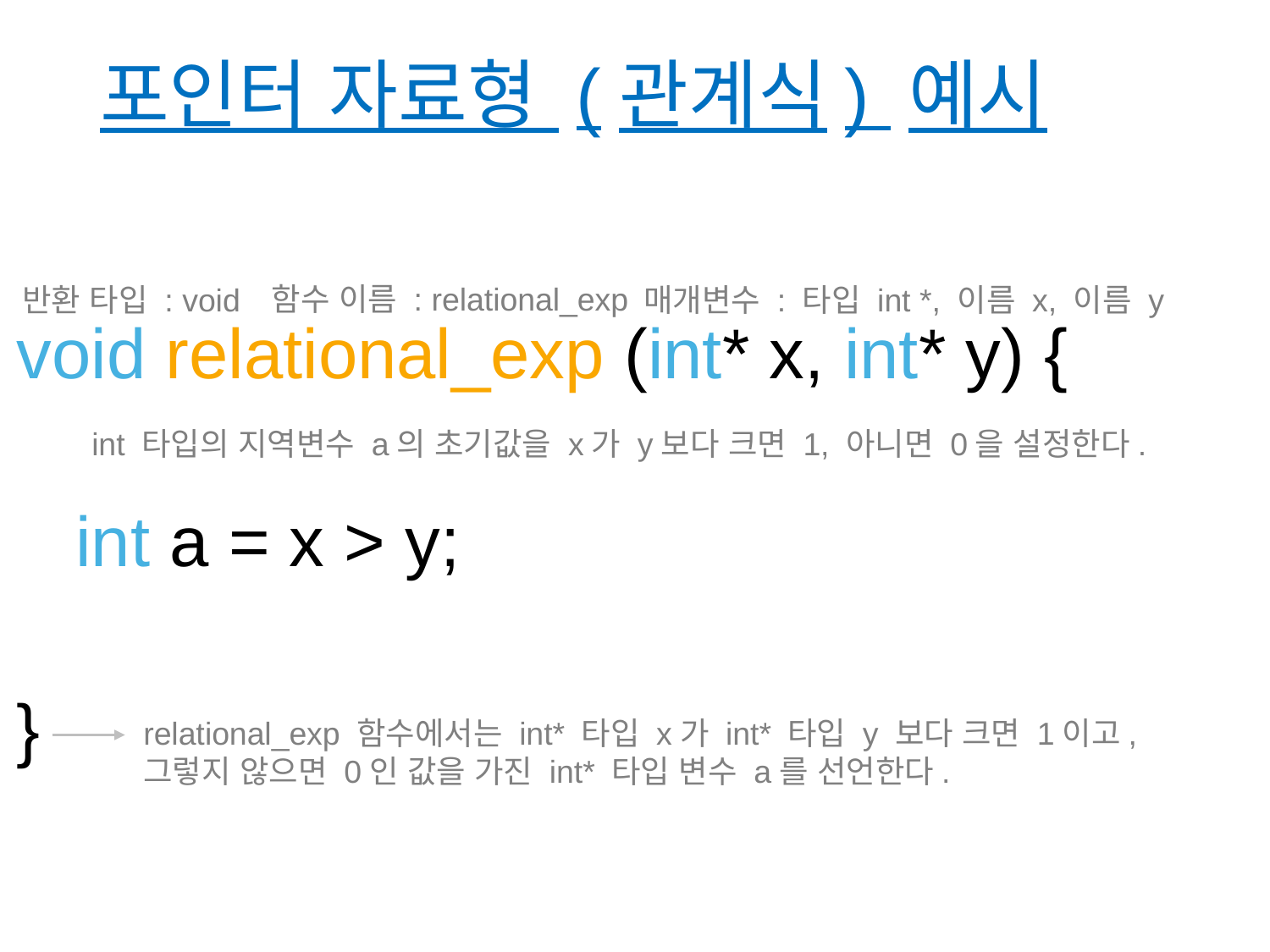

# 포인터 자료형 (관계식) 예시
함수 이름 : relational_exp
반환 타입 : void
매개변수 : 타입 int *, 이름 x, 이름 y
void relational_exp (int* x, int* y) {

   int a = x > y;

}
int 타입의 지역변수 a의 초기값을 x가 y보다 크면 1, 아니면 0을 설정한다.
relational_exp 함수에서는 int* 타입 x가 int* 타입 y 보다 크면 1이고,
그렇지 않으면 0인 값을 가진 int* 타입 변수 a를 선언한다.